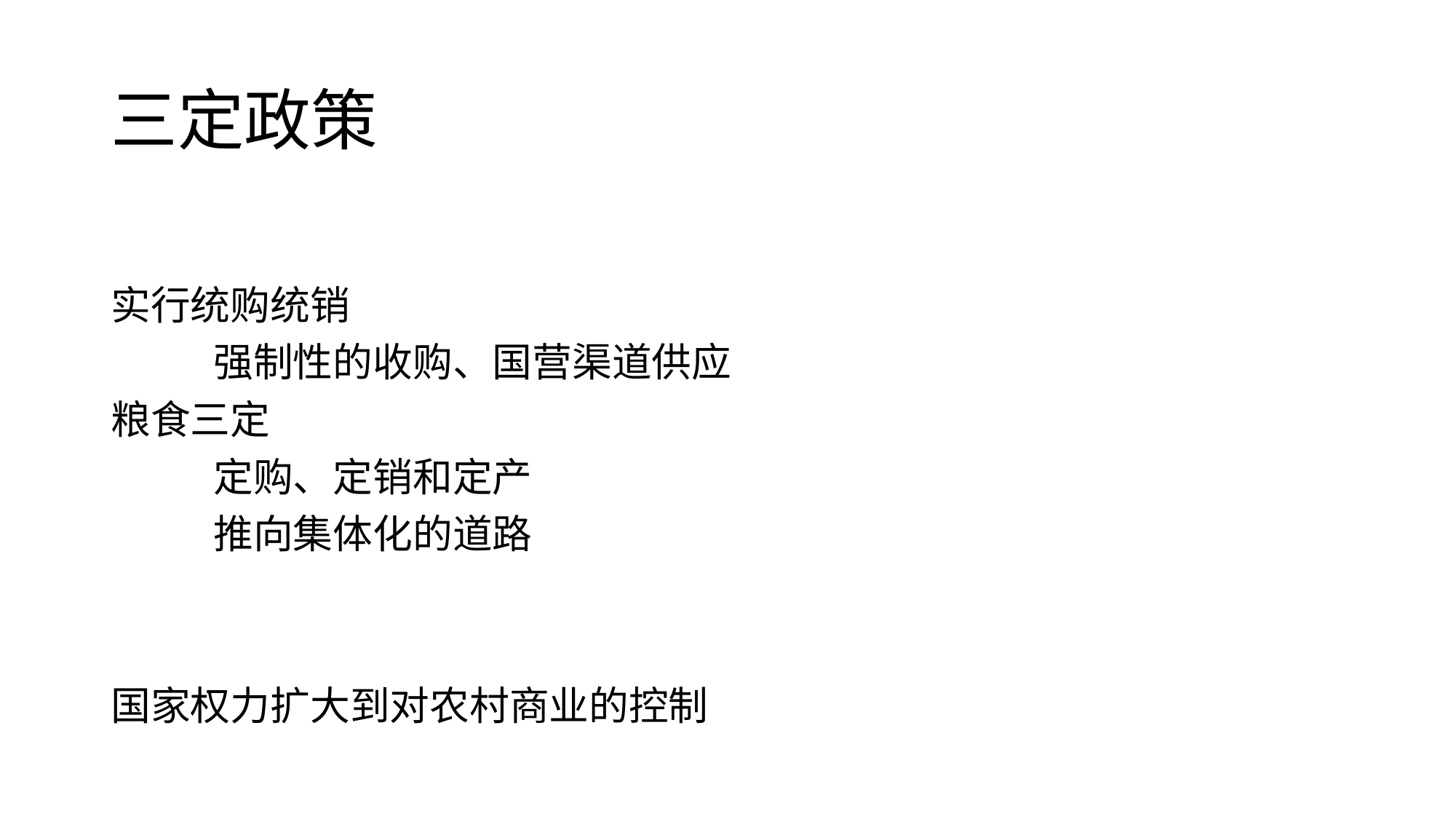

# 三定政策

实行统购统销
	强制性的收购、国营渠道供应
粮食三定
	定购、定销和定产
	推向集体化的道路

国家权力扩大到对农村商业的控制